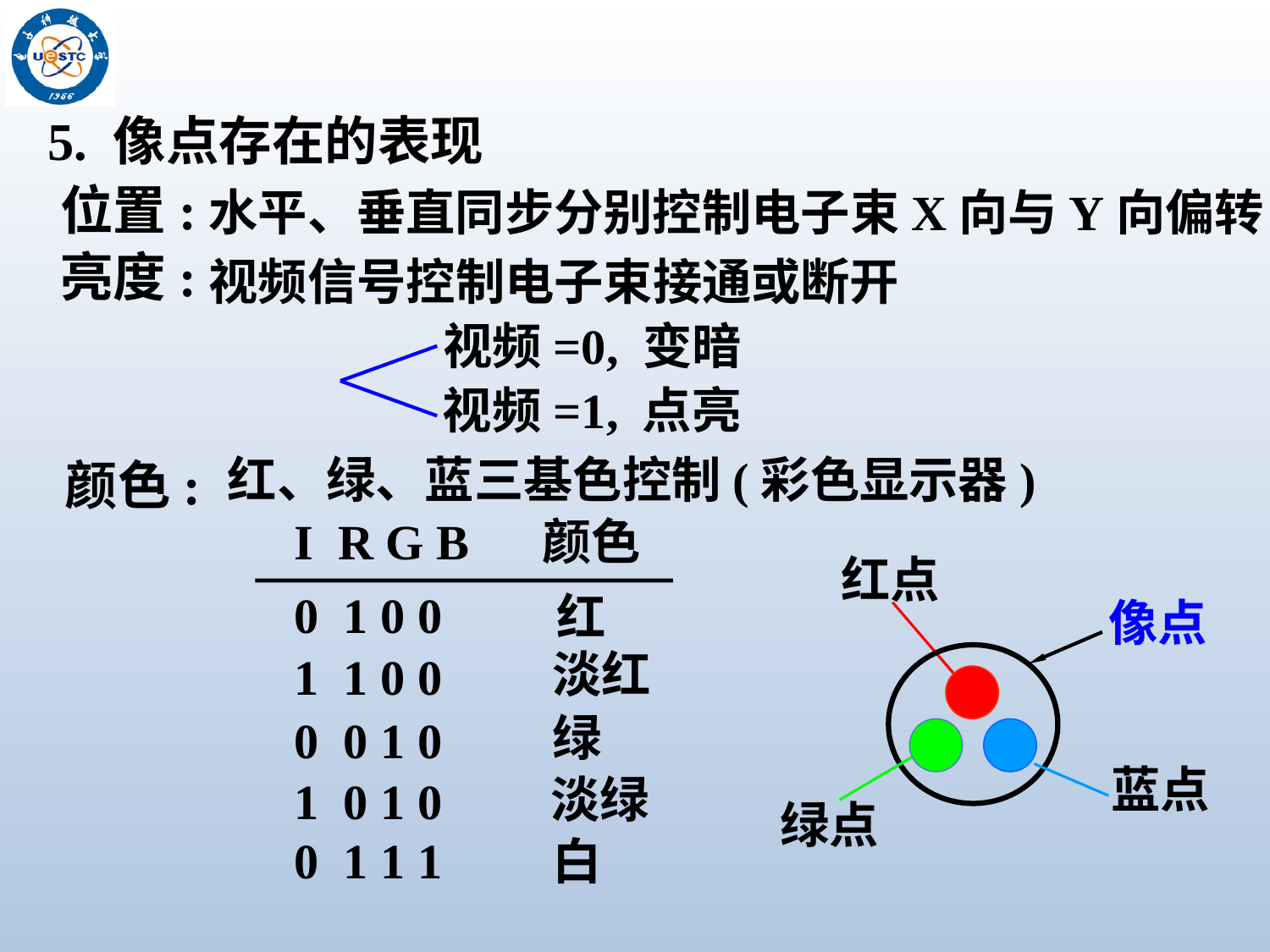

5. 像点存在的表现
位置:
水平、垂直同步分别控制电子束X向与Y向偏转
亮度:
视频信号控制电子束接通或断开
视频=0, 变暗

视频=1, 点亮
红、绿、蓝三基色控制(彩色显示器)
颜色:
I  R G B     颜色
0  1 0 0
红

淡红
1  1 0 0
绿
0  0 1 0
淡绿
1  0 1 0
0  1 1 1
白
红点
像点

蓝点

绿点